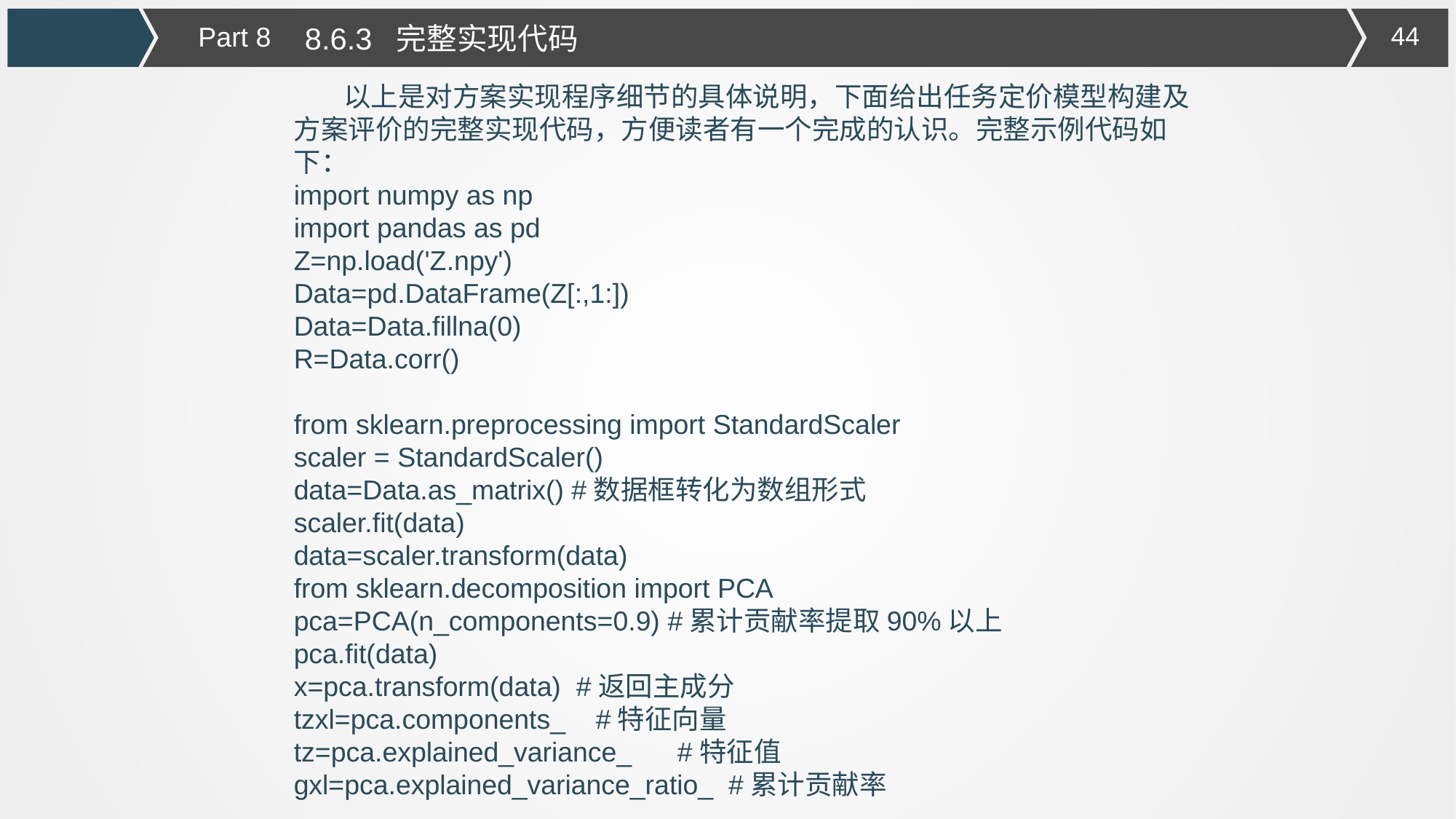

Part 8
8.6.3  完整实现代码
       以上是对方案实现程序细节的具体说明，下面给出任务定价模型构建及方案评价的完整实现代码，方便读者有一个完成的认识。完整示例代码如下：
import numpy as np
import pandas as pd
Z=np.load('Z.npy')
Data=pd.DataFrame(Z[:,1:])
Data=Data.fillna(0)
R=Data.corr()

from sklearn.preprocessing import StandardScaler
scaler = StandardScaler()
data=Data.as_matrix() #数据框转化为数组形式
scaler.fit(data)
data=scaler.transform(data)
from sklearn.decomposition import PCA
pca=PCA(n_components=0.9) #累计贡献率提取90%以上
pca.fit(data)
x=pca.transform(data)  #返回主成分
tzxl=pca.components_    #特征向量
tz=pca.explained_variance_      #特征值
gxl=pca.explained_variance_ratio_  #累计贡献率